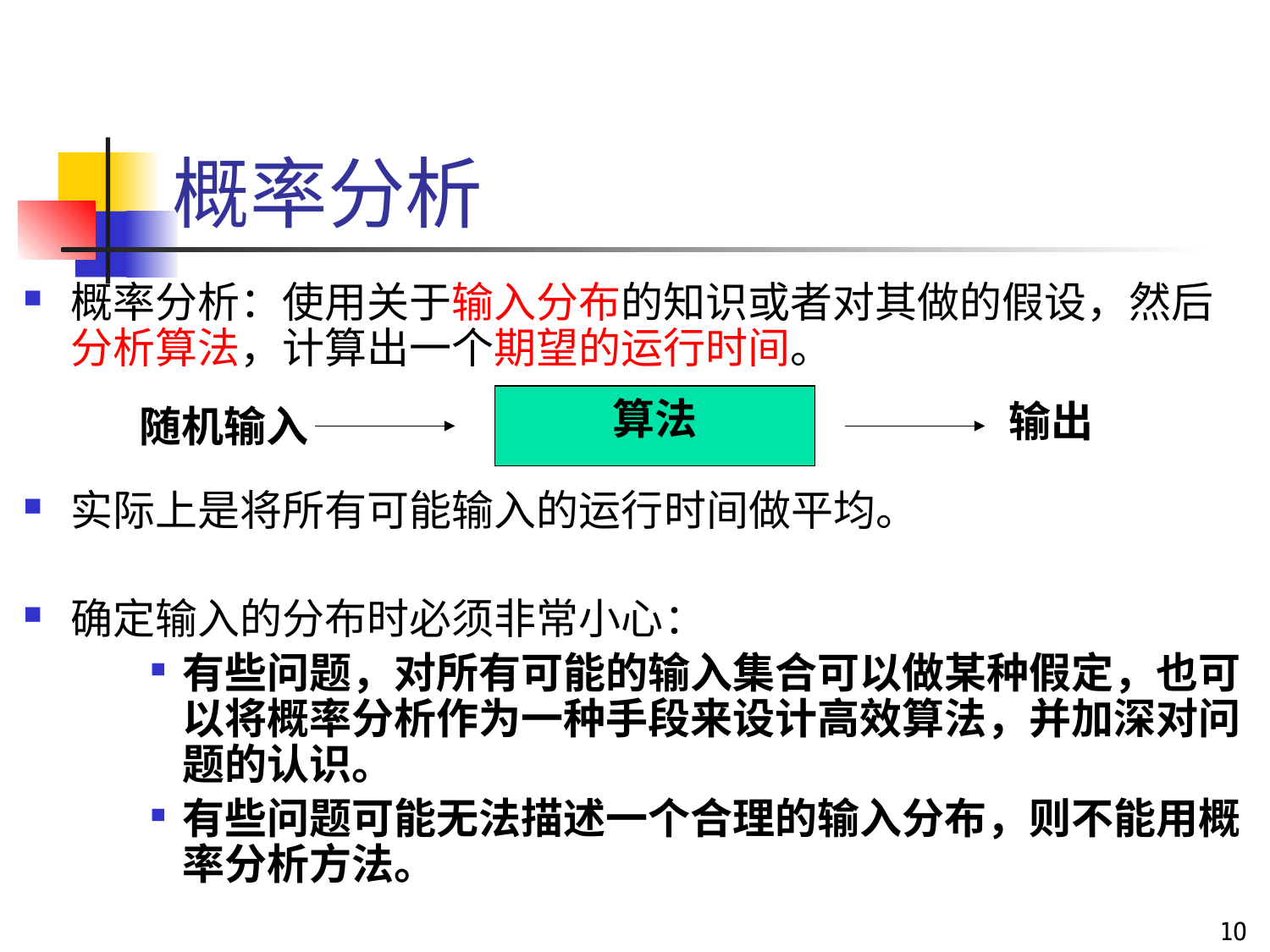

# 概率分析
概率分析：使用关于输入分布的知识或者对其做的假设，然后分析算法，计算出一个期望的运行时间。

实际上是将所有可能输入的运行时间做平均。

确定输入的分布时必须非常小心：
有些问题，对所有可能的输入集合可以做某种假定，也可以将概率分析作为一种手段来设计高效算法，并加深对问题的认识。
有些问题可能无法描述一个合理的输入分布，则不能用概率分析方法。
算法
输出
随机输入
10